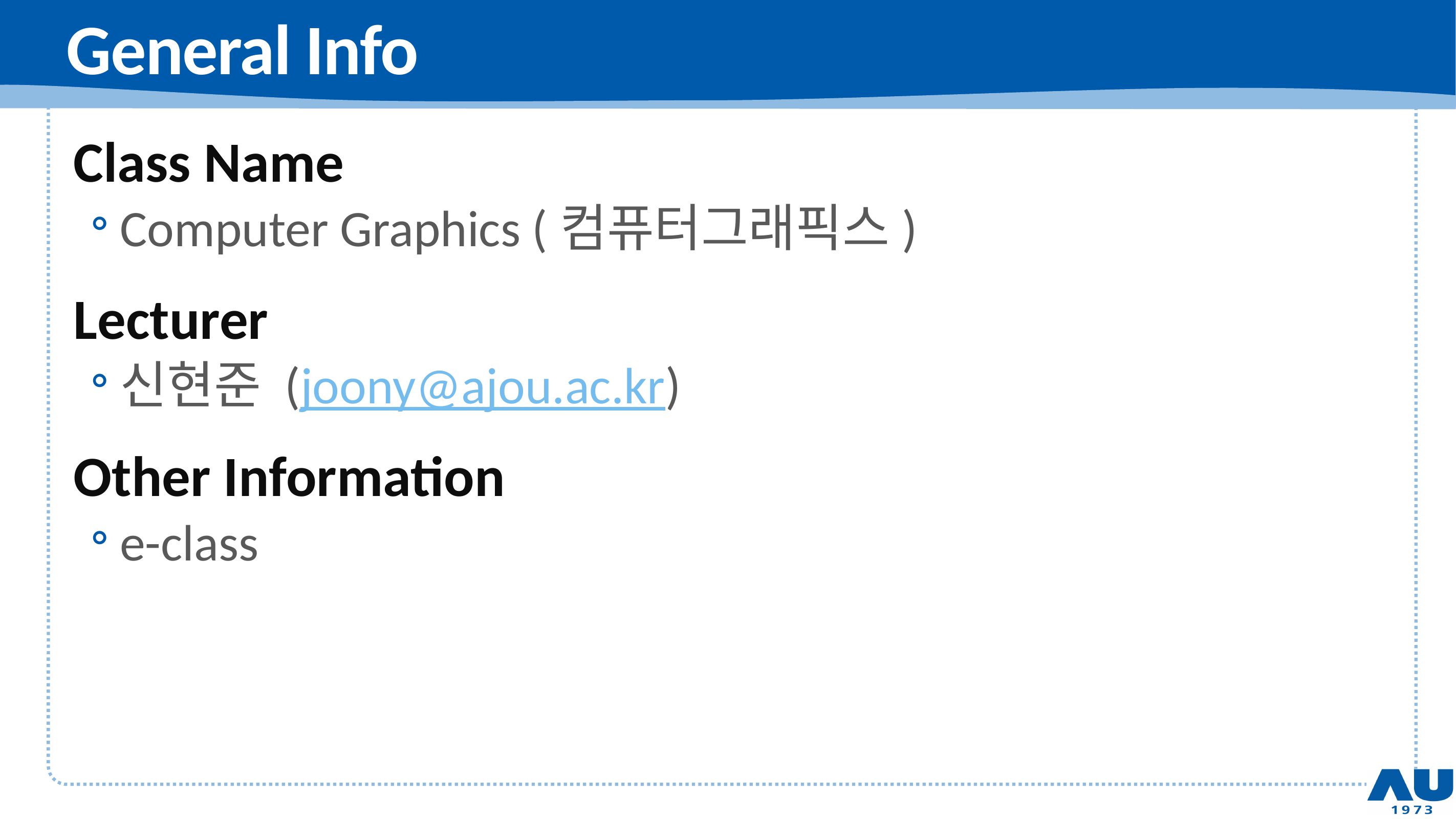

# General Info
Class Name
Computer Graphics (컴퓨터그래픽스)
Lecturer
신현준 (joony@ajou.ac.kr)
Other Information
e-class